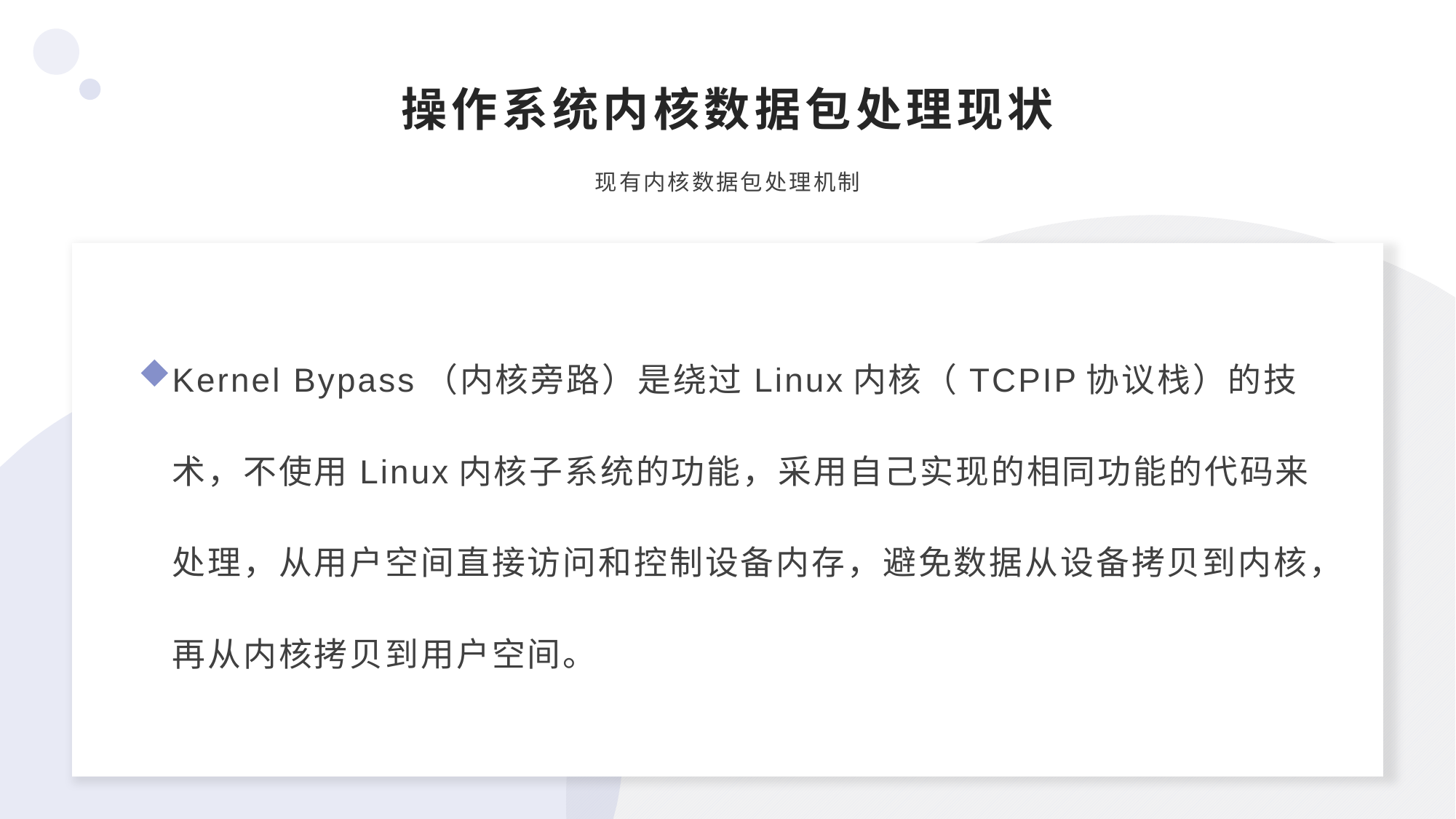

操作系统内核数据包处理现状

现有内核数据包处理机制

Kernel Bypass（内核旁路）是绕过Linux内核（TCPIP协议栈）的技术，不使用Linux内核子系统的功能，采用自己实现的相同功能的代码来处理，从用户空间直接访问和控制设备内存，避免数据从设备拷贝到内核，再从内核拷贝到用户空间。